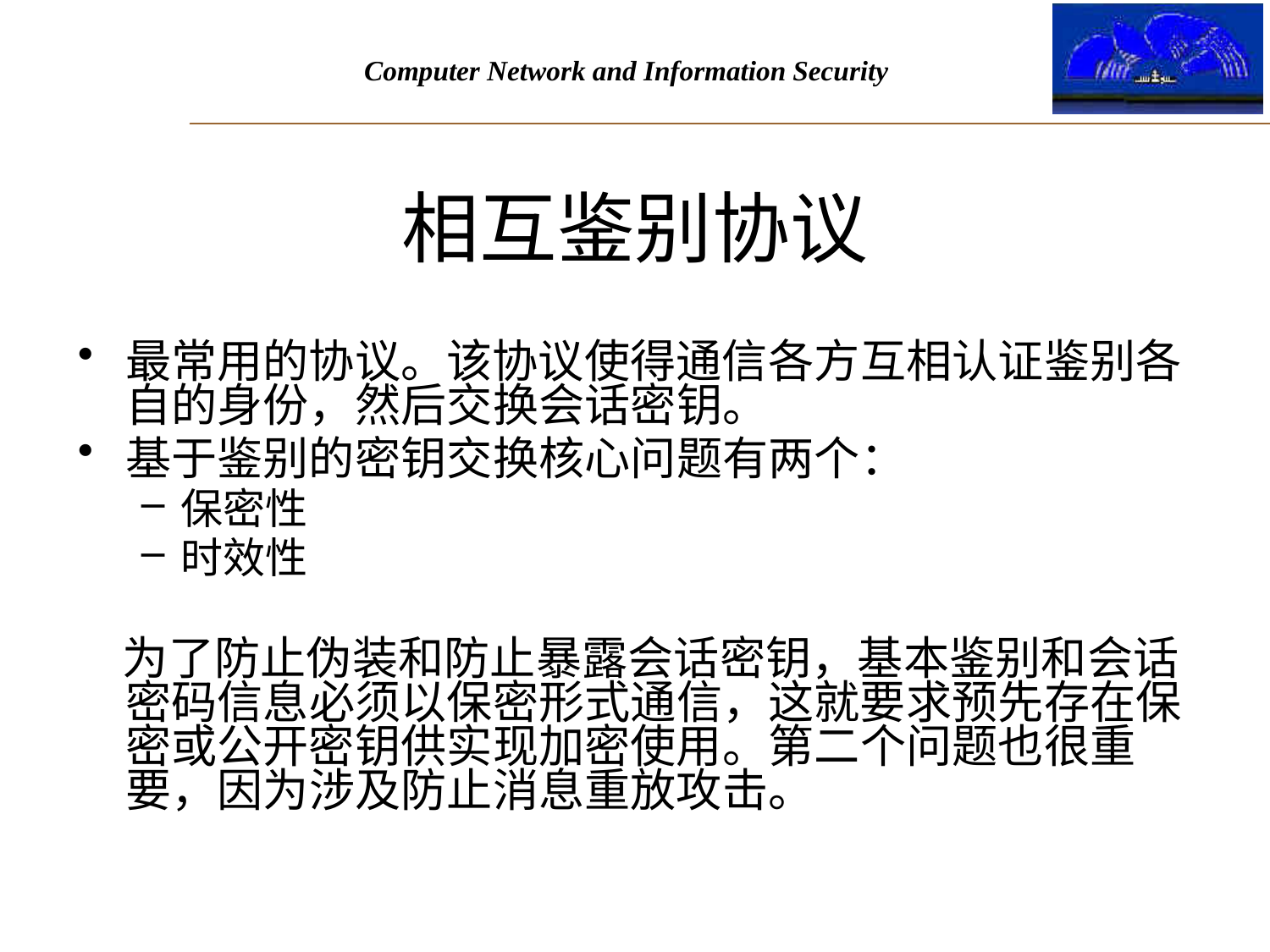

# 相互鉴别协议
最常用的协议。该协议使得通信各方互相认证鉴别各自的身份，然后交换会话密钥。
基于鉴别的密钥交换核心问题有两个：
保密性
时效性

     为了防止伪装和防止暴露会话密钥，基本鉴别和会话密码信息必须以保密形式通信，这就要求预先存在保密或公开密钥供实现加密使用。第二个问题也很重要，因为涉及防止消息重放攻击。